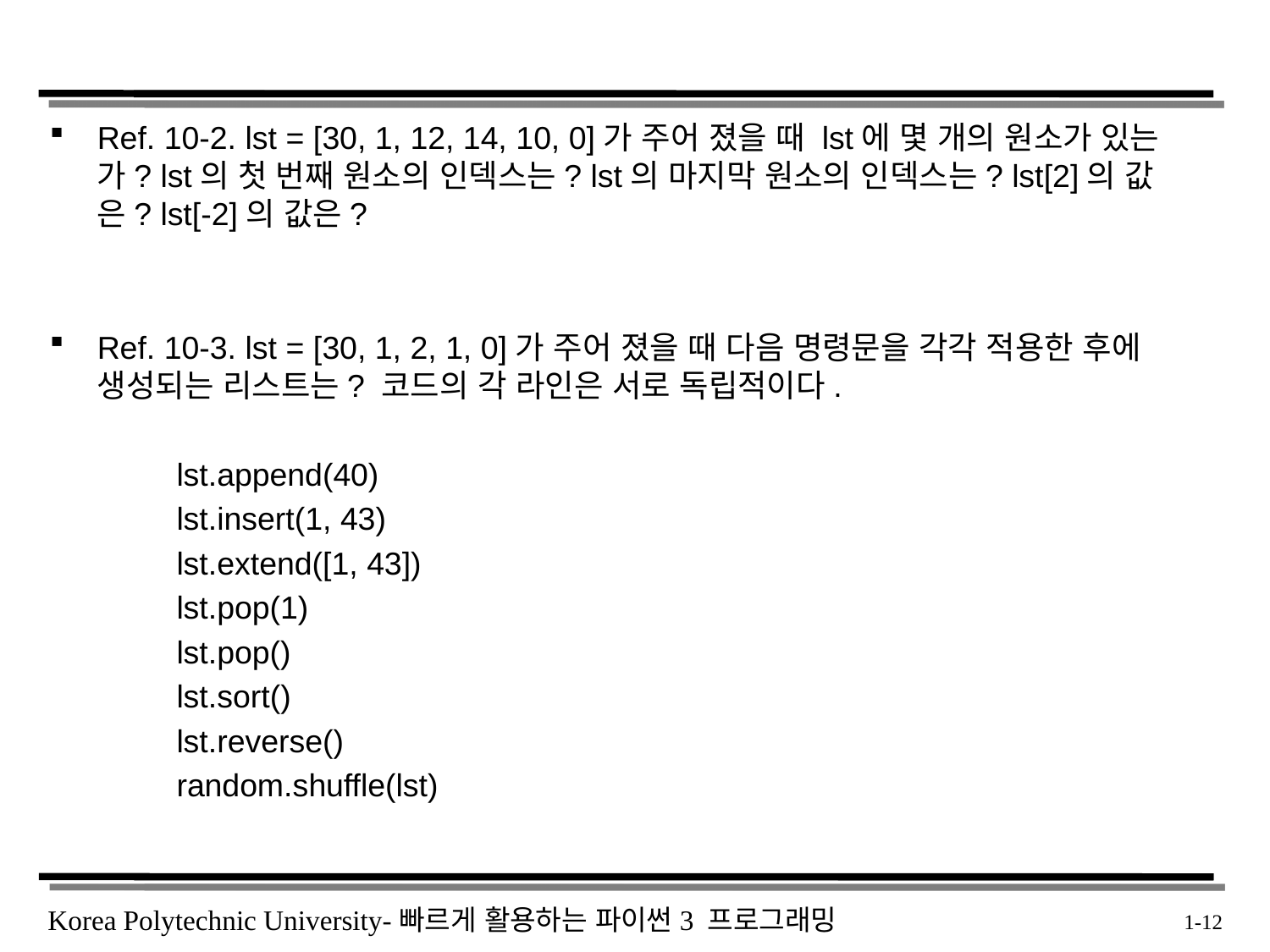

Ref. 10-2. lst = [30, 1, 12, 14, 10, 0]가 주어 졌을 때 lst에 몇 개의 원소가 있는가? lst의 첫 번째 원소의 인덱스는? lst의 마지막 원소의 인덱스는? lst[2]의 값은? lst[-2]의 값은?

Ref. 10-3. lst = [30, 1, 2, 1, 0]가 주어 졌을 때 다음 명령문을 각각 적용한 후에 생성되는 리스트는? 코드의 각 라인은 서로 독립적이다.

	lst.append(40)
	lst.insert(1, 43)
	lst.extend([1, 43])
	lst.pop(1)
	lst.pop()
	lst.sort()
	lst.reverse()
	random.shuffle(lst)

 1-12